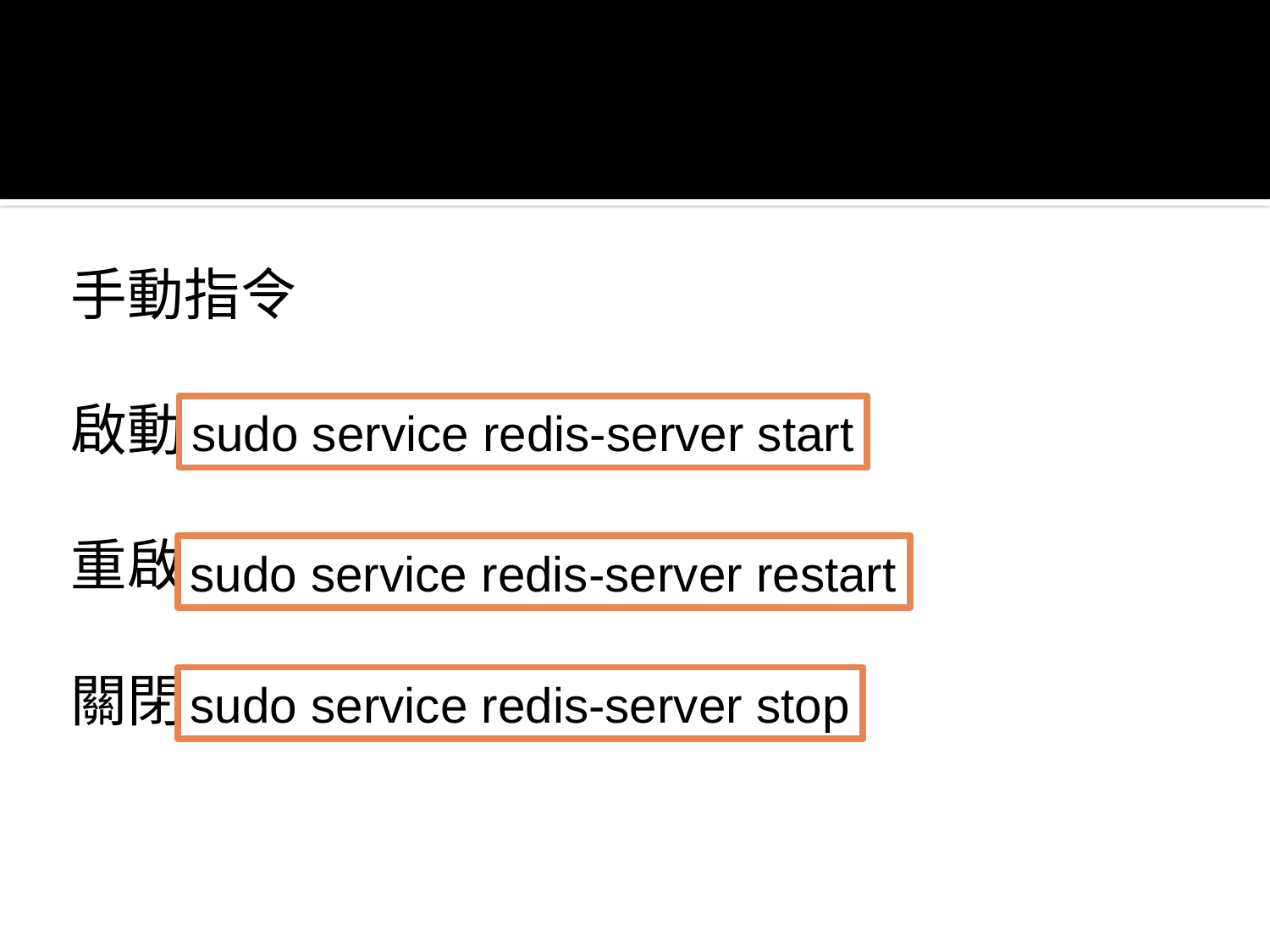

#
手動指令

啟動

重啟

關閉
sudo service redis-server start
sudo service redis-server restart
sudo service redis-server stop